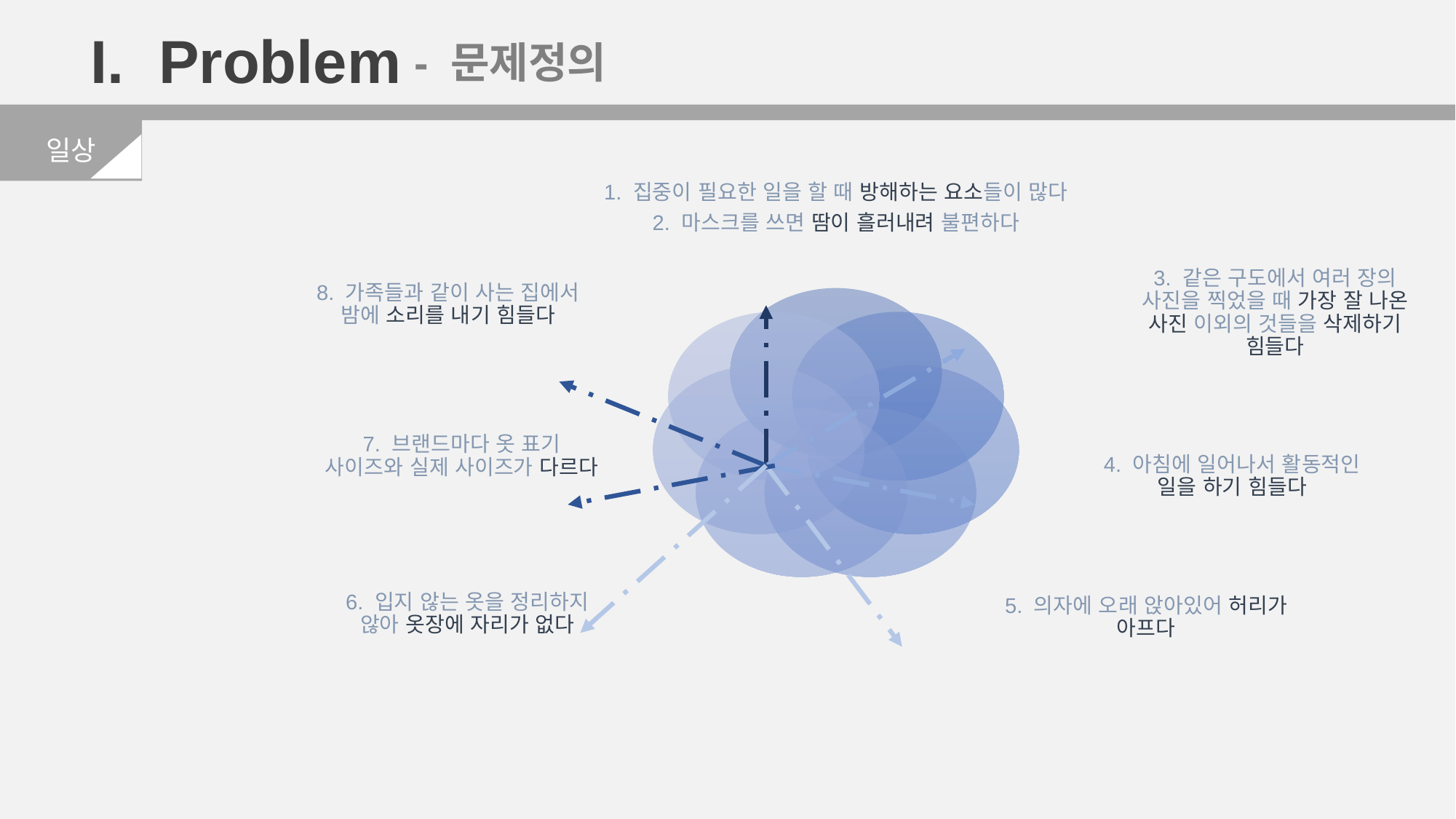

Problem
- 문제정의

일상

1. 집중이 필요한 일을 할 때 방해하는 요소들이 많다
2. 마스크를 쓰면 땀이 흘러내려 불편하다
3. 같은 구도에서 여러 장의 사진을 찍었을 때 가장 잘 나온 사진 이외의 것들을 삭제하기 힘들다
4. 아침에 일어나서 활동적인 일을 하기 힘들다
5. 의자에 오래 앉아있어 허리가 아프다
6. 입지 않는 옷을 정리하지 않아 옷장에 자리가 없다
7. 브랜드마다 옷 표기 사이즈와 실제 사이즈가 다르다
8. 가족들과 같이 사는 집에서 밤에 소리를 내기 힘들다